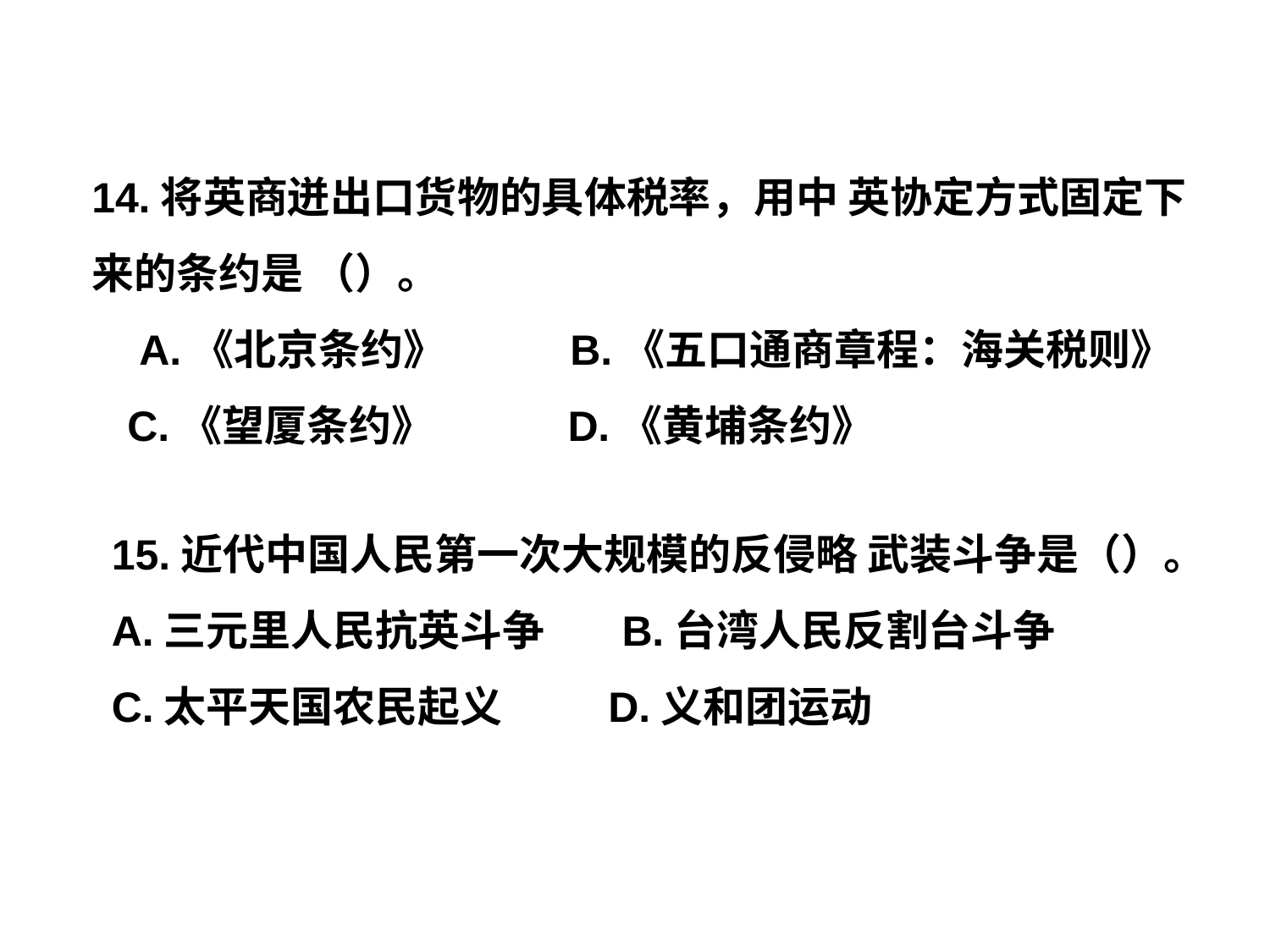

14.将英商迸出口货物的具体税率，用中 英协定方式固定下来的条约是 （）。
    A.《北京条约》            B.《五口通商章程：海关税则》
   C.《望厦条约》             D.《黄埔条约》
15.近代中国人民第一次大规模的反侵略 武装斗争是（）。
A.三元里人民抗英斗争       B.台湾人民反割台斗争
C.太平天国农民起义          D.义和团运动